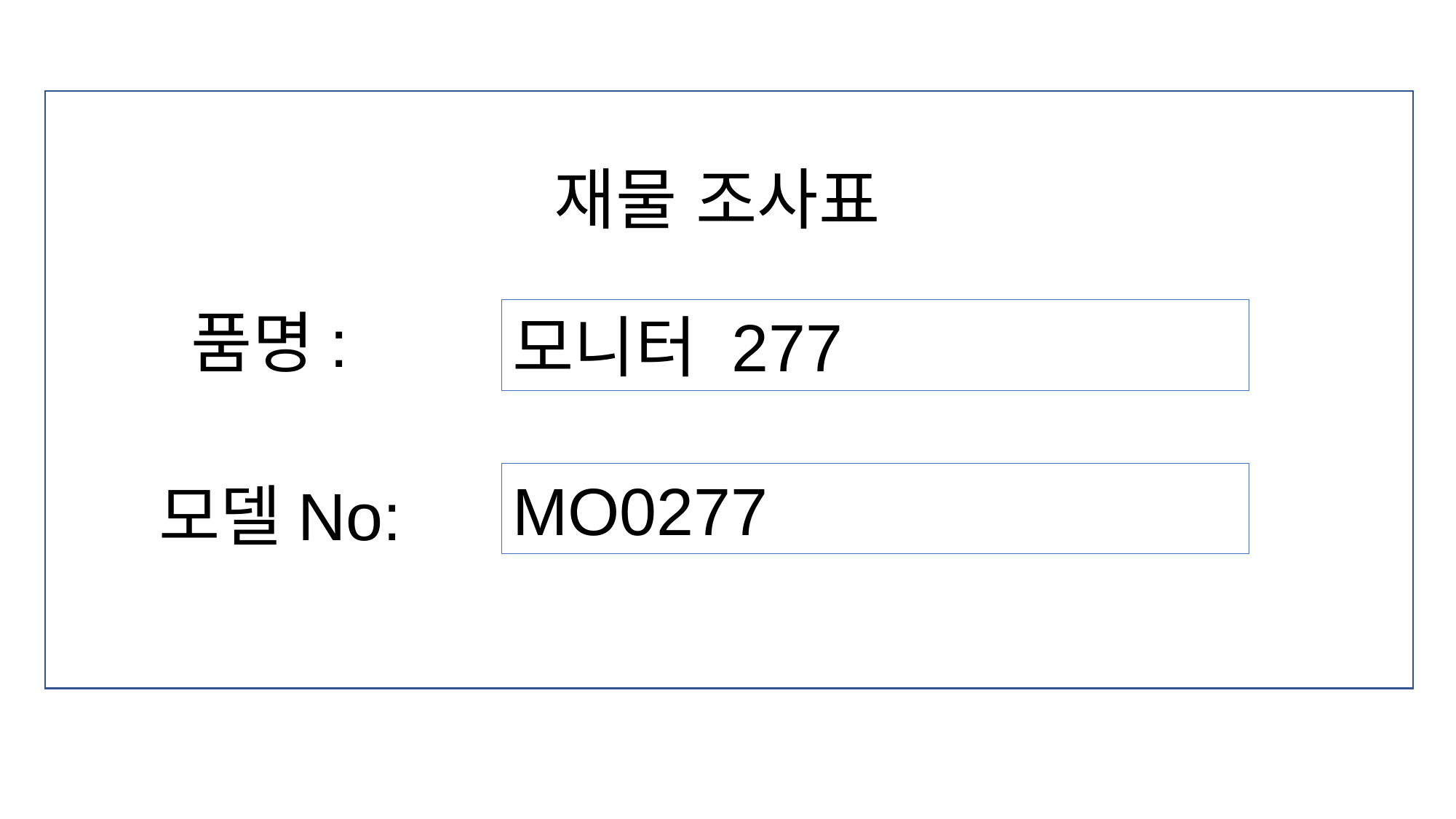

재물 조사표
품명:
모니터 277
MO0277
모델No: